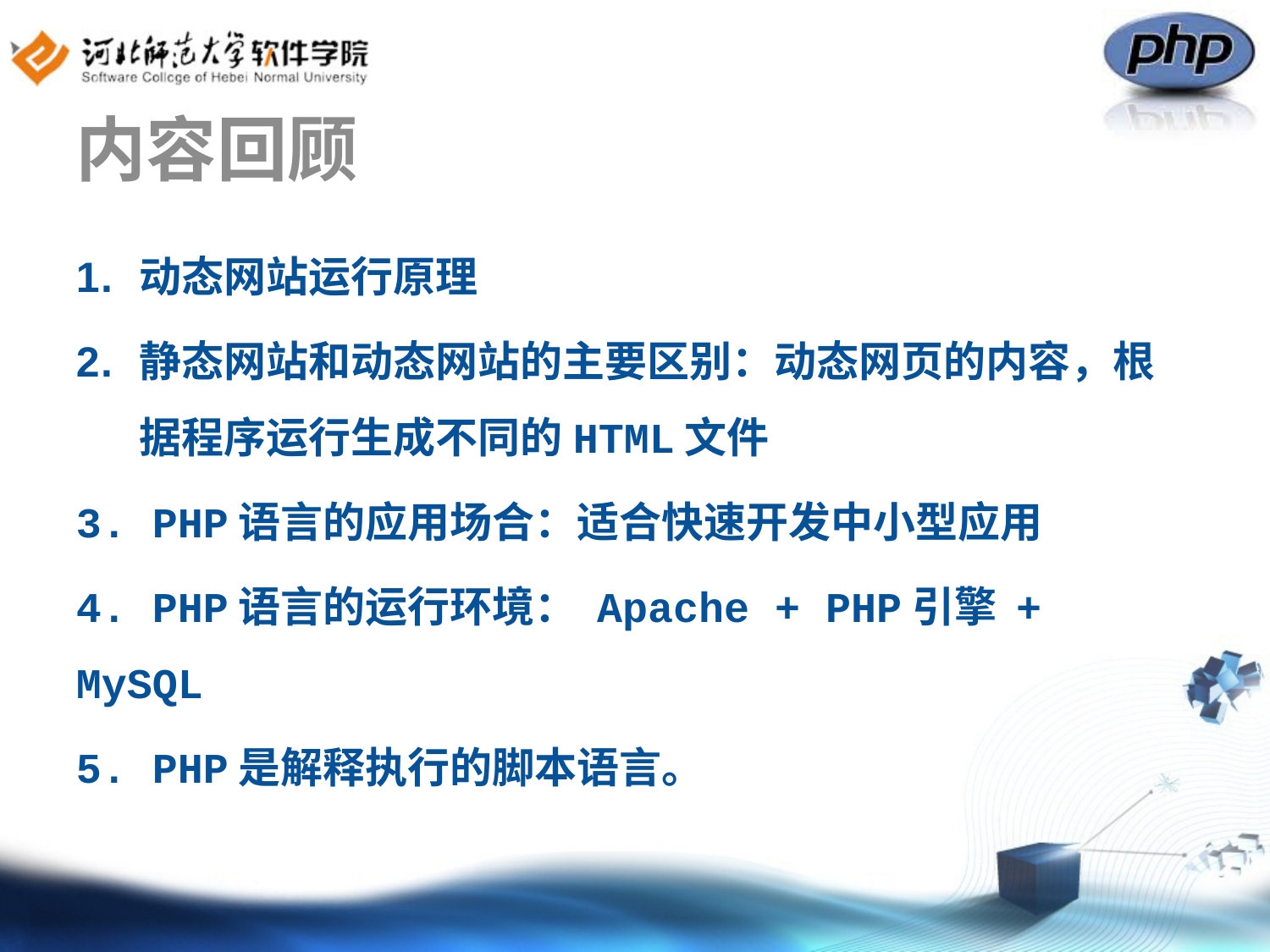

# 内容回顾
动态网站运行原理
静态网站和动态网站的主要区别：动态网页的内容，根据程序运行生成不同的HTML文件
3. PHP语言的应用场合：适合快速开发中小型应用
4. PHP语言的运行环境： Apache + PHP引擎 + MySQL
5. PHP是解释执行的脚本语言。